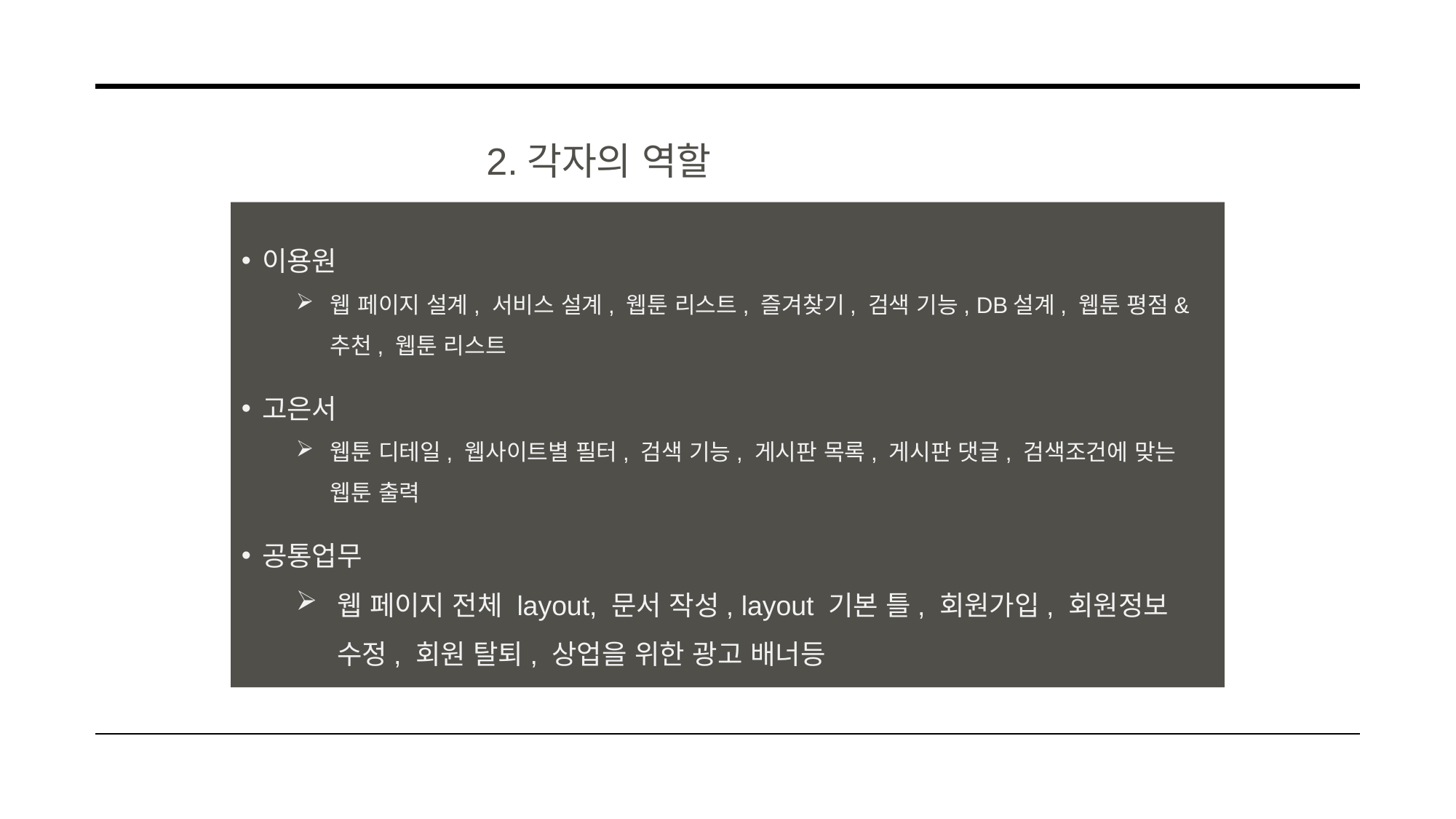

2.각자의 역할

이용원
웹 페이지 설계, 서비스 설계, 웹툰 리스트, 즐겨찾기, 검색 기능, DB설계, 웹툰 평점&추천, 웹툰 리스트
고은서
웹툰 디테일, 웹사이트별 필터, 검색 기능, 게시판 목록, 게시판 댓글, 검색조건에 맞는 웹툰 출력
공통업무
웹 페이지 전체 layout, 문서 작성, layout 기본 틀, 회원가입, 회원정보 수정, 회원 탈퇴, 상업을 위한 광고 배너등